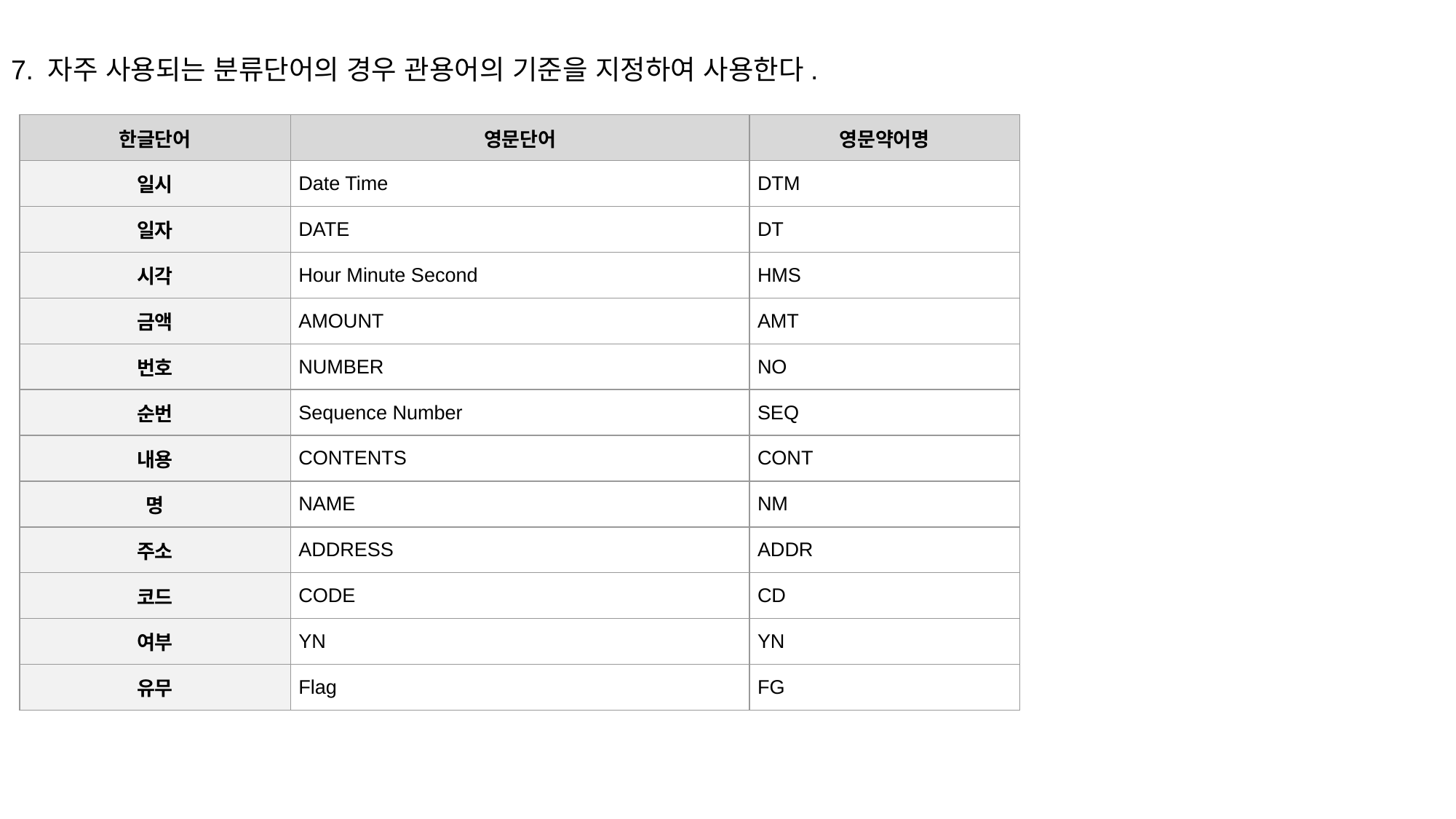

7. 자주 사용되는 분류단어의 경우 관용어의 기준을 지정하여 사용한다.
| 한글단어 | 영문단어 | 영문약어명 |
| --- | --- | --- |
| 일시 | Date Time | DTM |
| 일자 | DATE | DT |
| 시각 | Hour Minute Second | HMS |
| 금액 | AMOUNT | AMT |
| 번호 | NUMBER | NO |
| 순번 | Sequence Number | SEQ |
| 내용 | CONTENTS | CONT |
| 명 | NAME | NM |
| 주소 | ADDRESS | ADDR |
| 코드 | CODE | CD |
| 여부 | YN | YN |
| 유무 | Flag | FG |